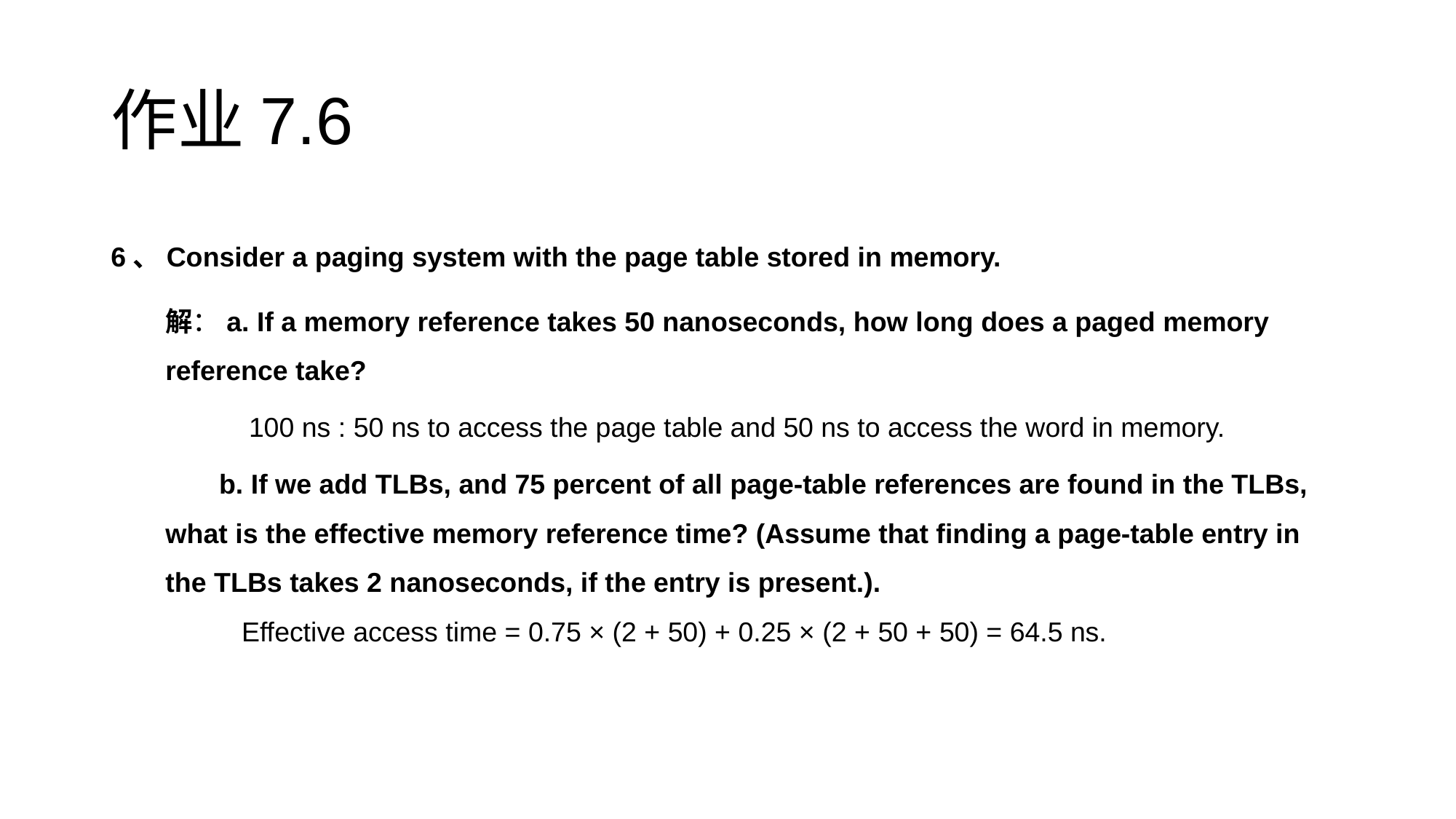

# 作业7.6
6、Consider a paging system with the page table stored in memory.
解：a. If a memory reference takes 50 nanoseconds, how long does a paged memory reference take?
    100 ns : 50 ns to access the page table and 50 ns to access the word in memory.
       b. If we add TLBs, and 75 percent of all page-table references are found in the TLBs, what is the effective memory reference time? (Assume that finding a page-table entry in the TLBs takes 2 nanoseconds, if the entry is present.).
          Effective access time = 0.75 × (2 + 50) + 0.25 × (2 + 50 + 50) = 64.5 ns.